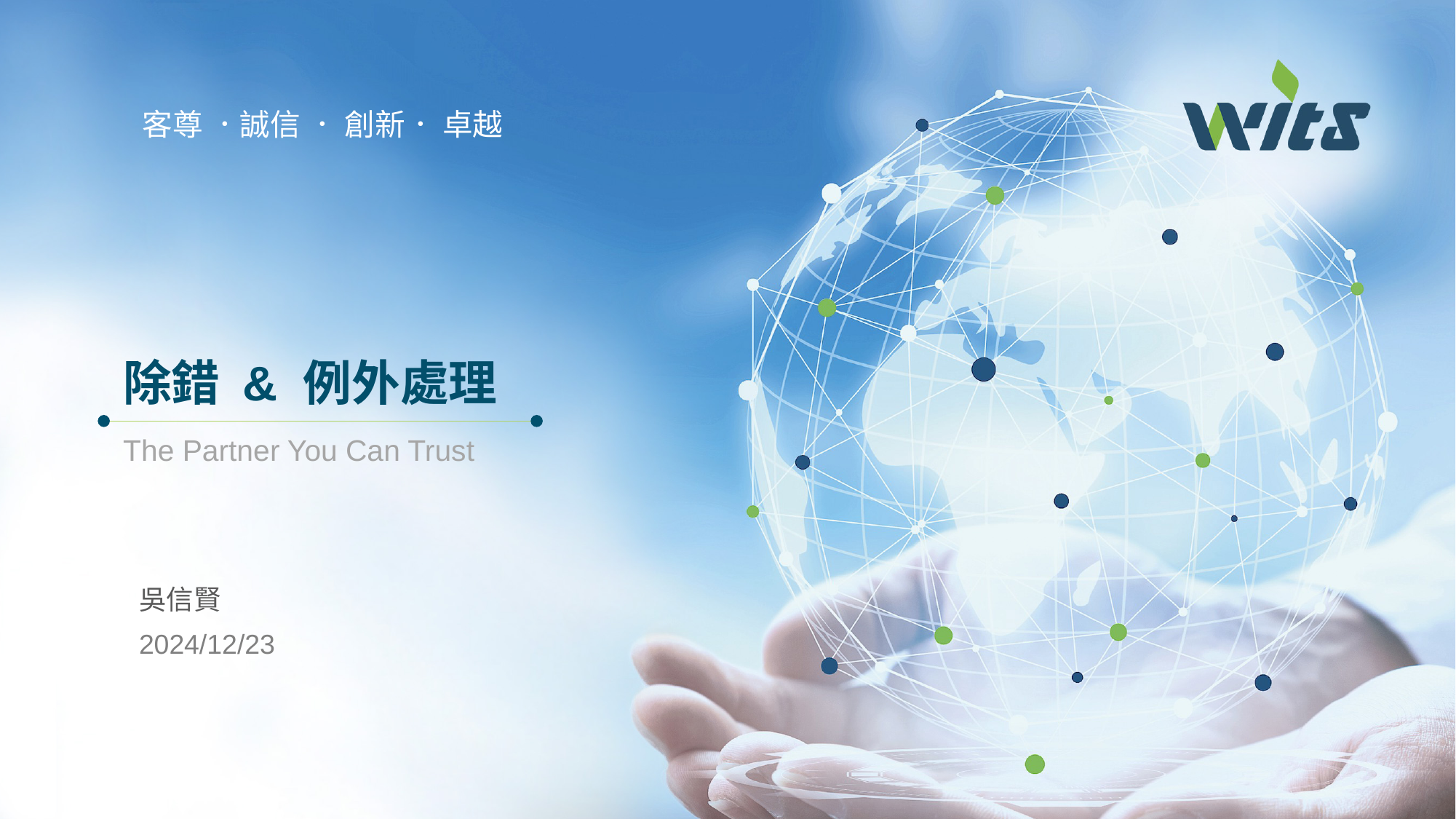

# 除錯 & 例外處理
The Partner You Can Trust
吳信賢
2024/12/23